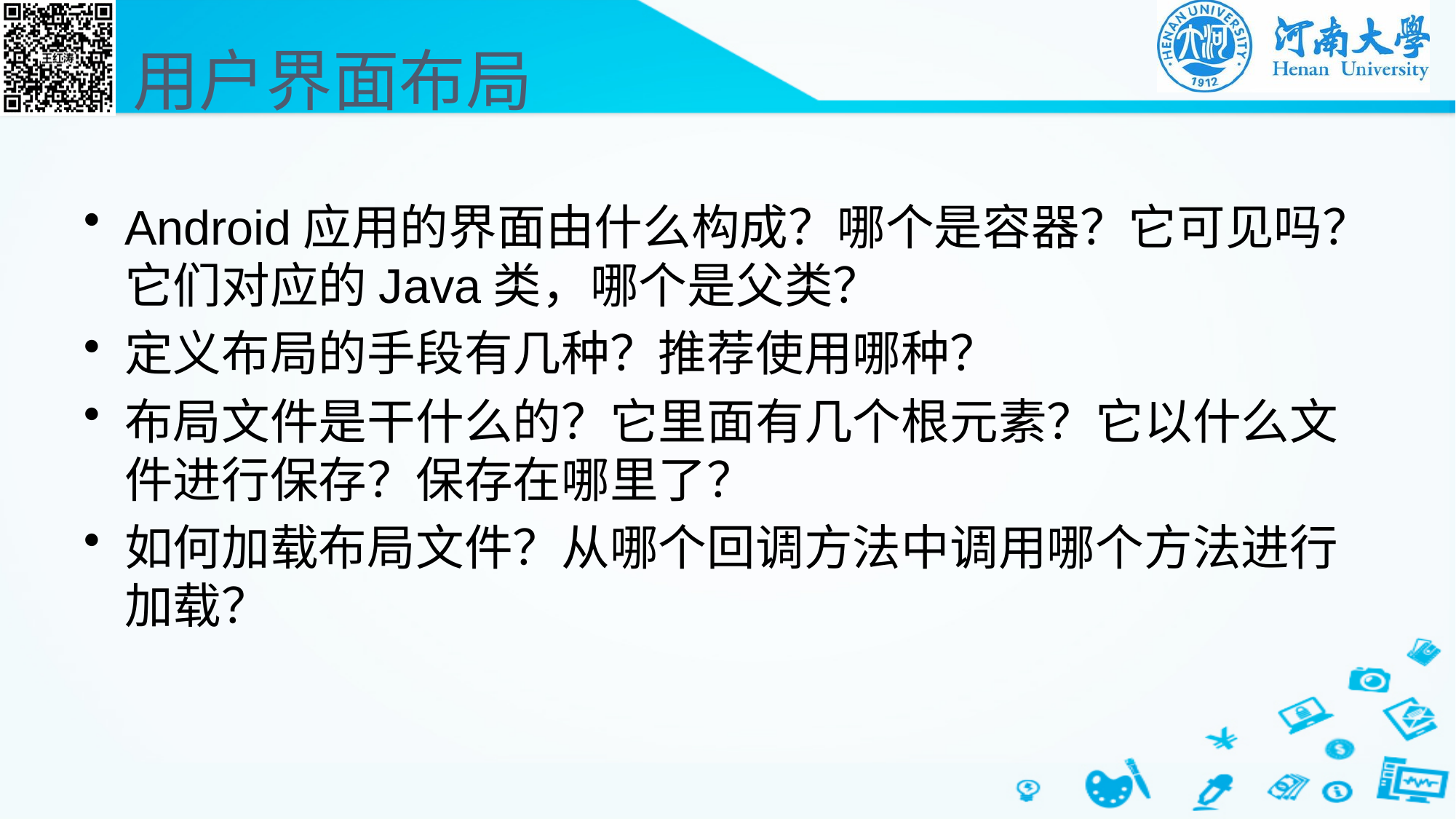

# 用户界面布局
Android应用的界面由什么构成？哪个是容器？它可见吗？它们对应的Java类，哪个是父类？
定义布局的手段有几种？推荐使用哪种？
布局文件是干什么的？它里面有几个根元素？它以什么文件进行保存？保存在哪里了？
如何加载布局文件？从哪个回调方法中调用哪个方法进行加载？